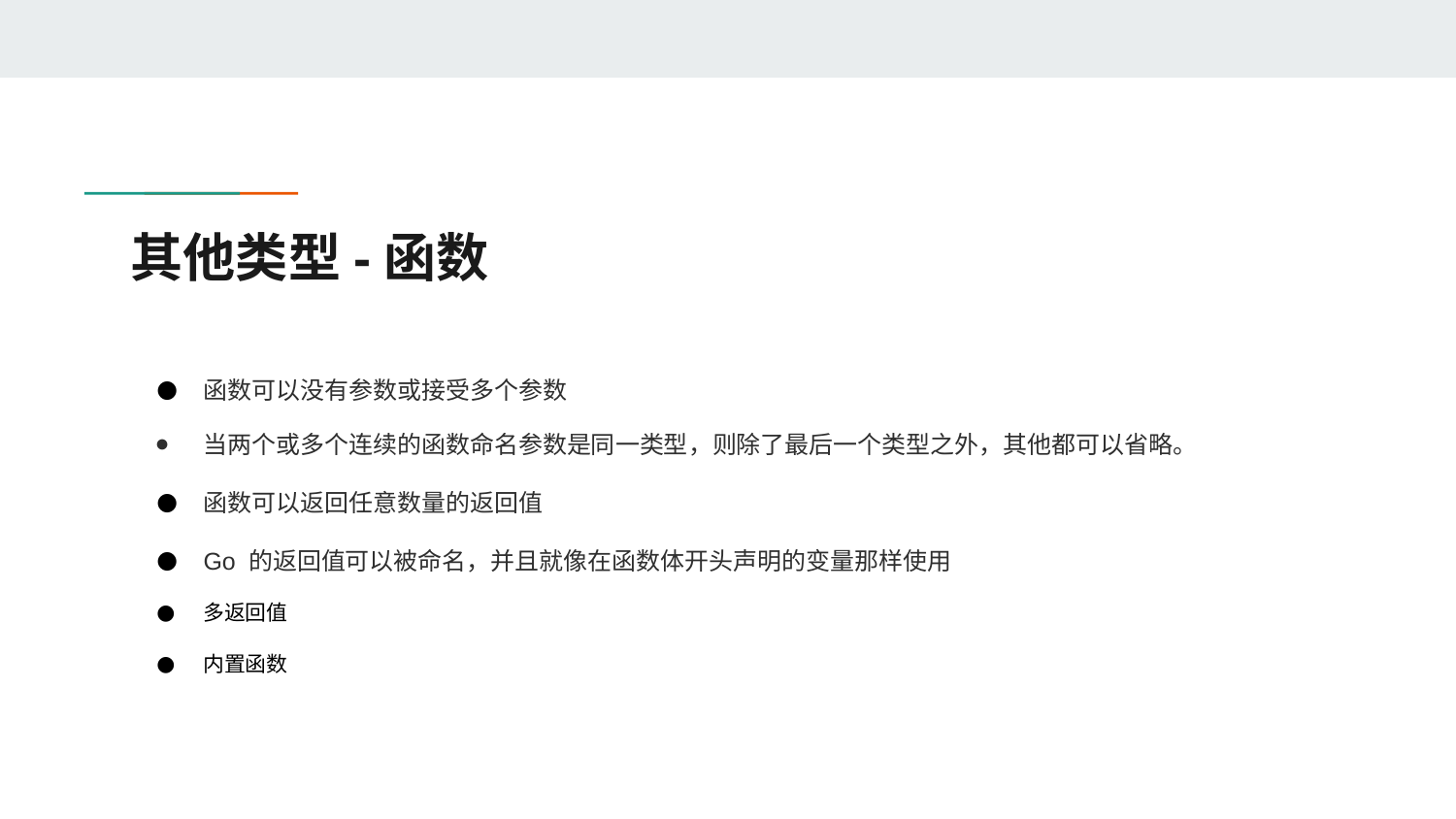

# 其他类型-函数
函数可以没有参数或接受多个参数
当两个或多个连续的函数命名参数是同一类型，则除了最后一个类型之外，其他都可以省略。
函数可以返回任意数量的返回值
Go 的返回值可以被命名，并且就像在函数体开头声明的变量那样使用
多返回值
内置函数